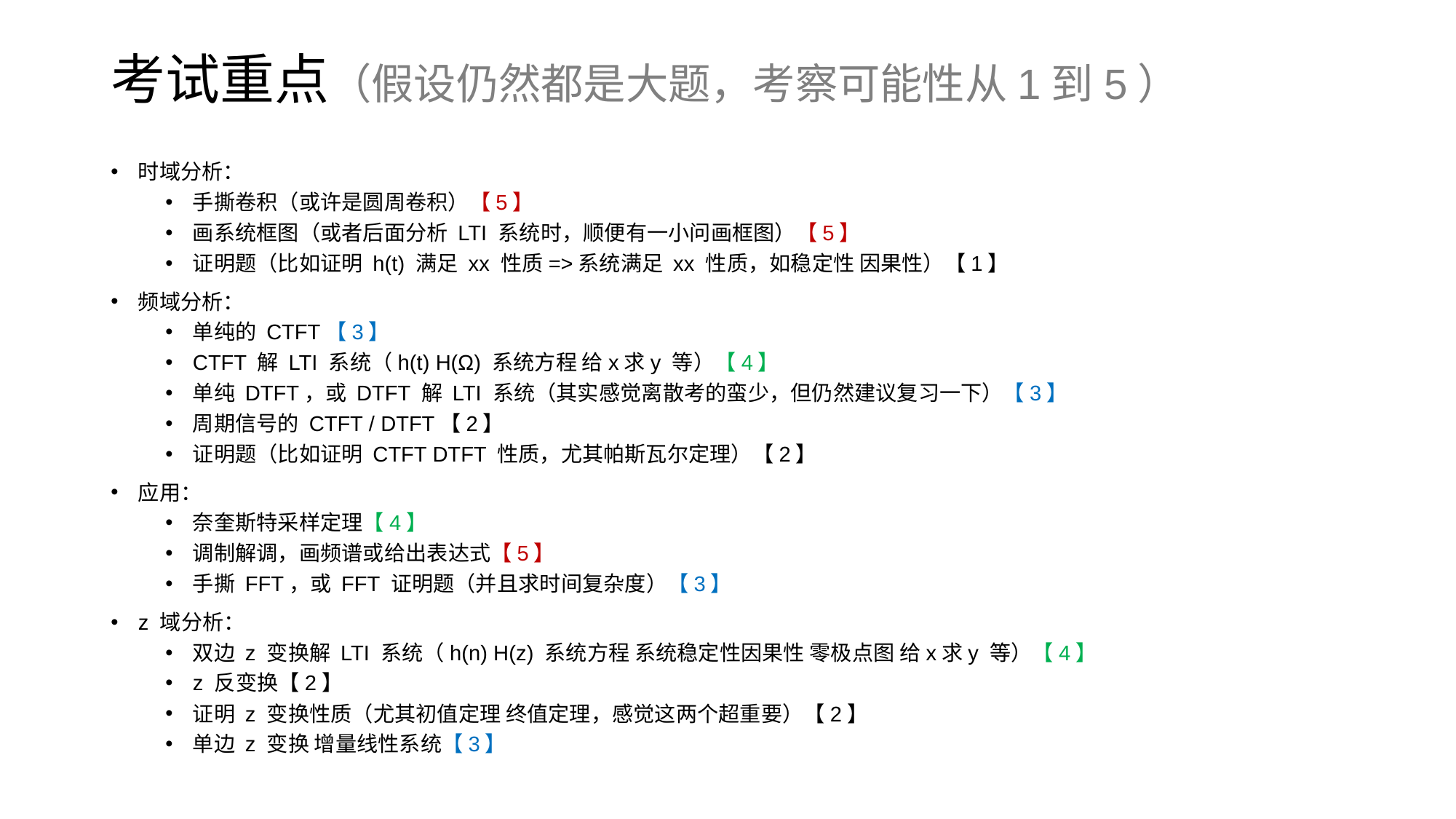

# 考试重点（假设仍然都是大题，考察可能性从1到5）
时域分析：
手撕卷积（或许是圆周卷积）【5】
画系统框图（或者后面分析 LTI 系统时，顺便有一小问画框图）【5】
证明题（比如证明 h(t) 满足 xx 性质=>系统满足 xx 性质，如稳定性 因果性）【1】
频域分析：
单纯的 CTFT【3】
CTFT 解 LTI 系统（h(t) H(Ω) 系统方程 给x求y 等）【4】
单纯 DTFT，或 DTFT 解 LTI 系统（其实感觉离散考的蛮少，但仍然建议复习一下）【3】
周期信号的 CTFT / DTFT【2】
证明题（比如证明 CTFT DTFT 性质，尤其帕斯瓦尔定理）【2】
应用：
奈奎斯特采样定理【4】
调制解调，画频谱或给出表达式【5】
手撕 FFT，或 FFT 证明题（并且求时间复杂度）【3】
z 域分析：
双边 z 变换解 LTI 系统（h(n) H(z) 系统方程 系统稳定性因果性 零极点图 给x求y 等）【4】
z 反变换【2】
证明 z 变换性质（尤其初值定理 终值定理，感觉这两个超重要）【2】
单边 z 变换 增量线性系统【3】